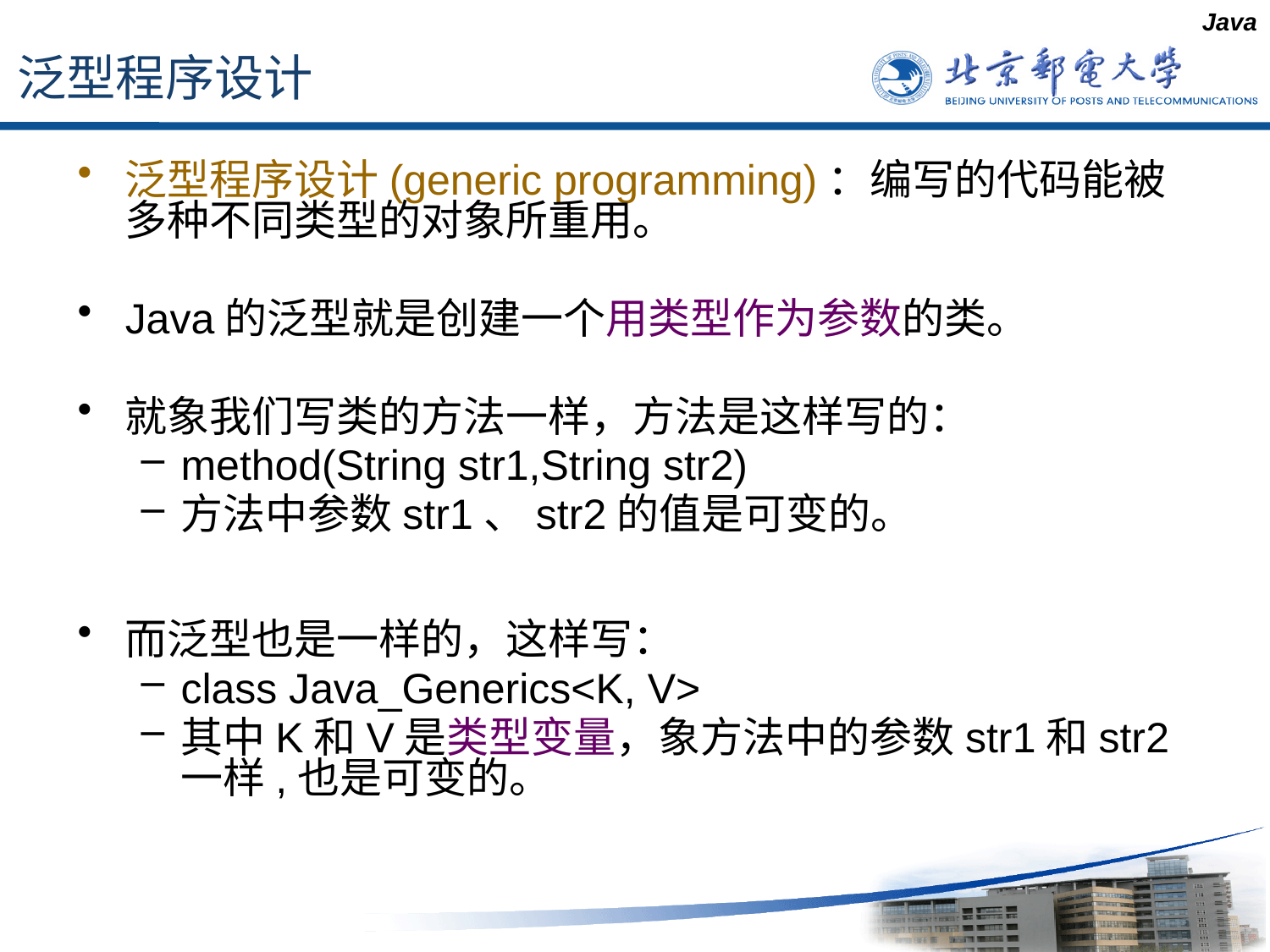

Java
# 泛型程序设计
泛型程序设计(generic programming)：编写的代码能被多种不同类型的对象所重用。

Java的泛型就是创建一个用类型作为参数的类。

就象我们写类的方法一样，方法是这样写的：
method(String str1,String str2)
方法中参数str1、str2的值是可变的。

而泛型也是一样的，这样写：
class Java_Generics<K, V>
其中K和V是类型变量，象方法中的参数str1和str2一样,也是可变的。